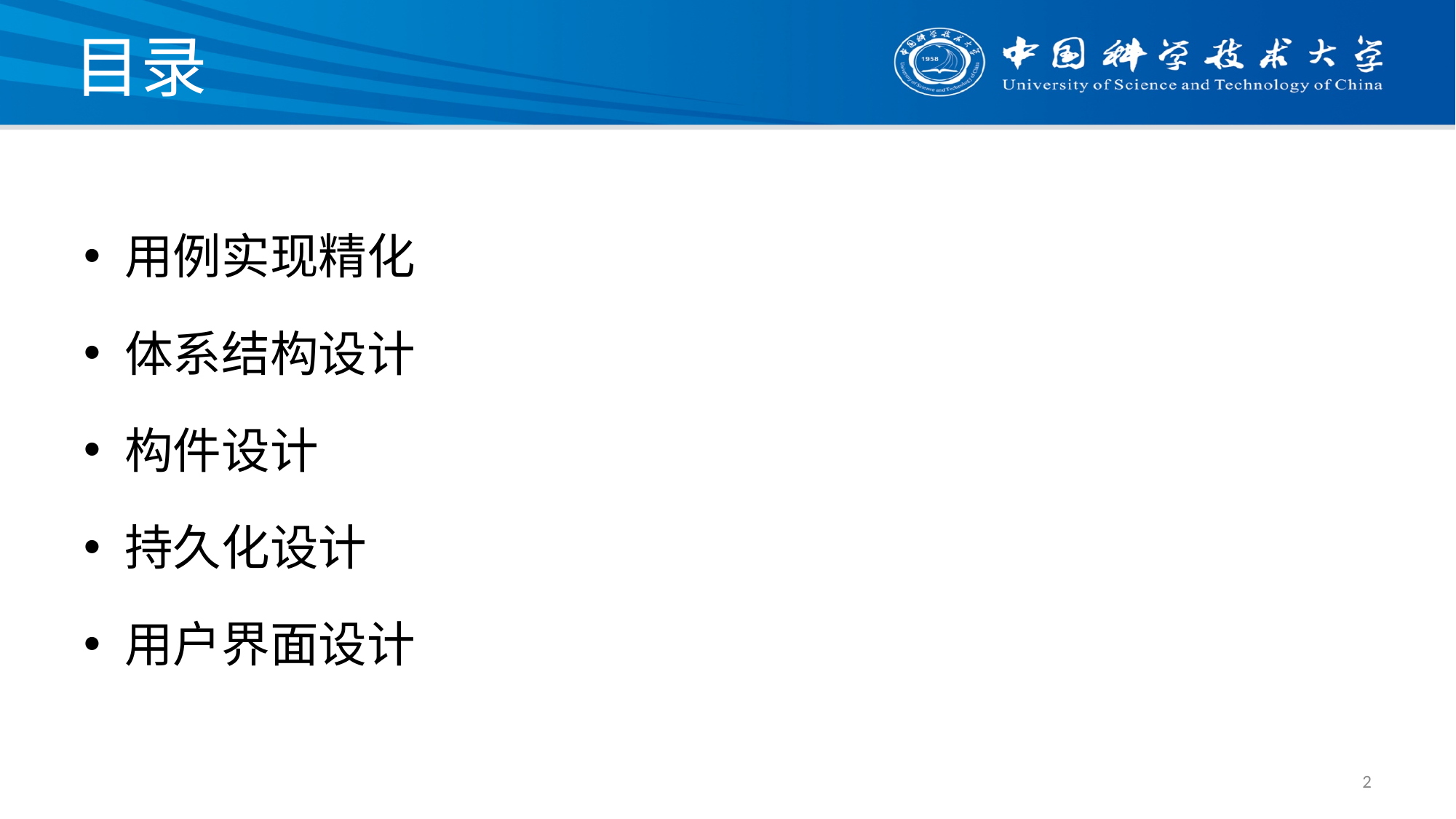

# 目录
用例实现精化
体系结构设计
构件设计
持久化设计
用户界面设计
2